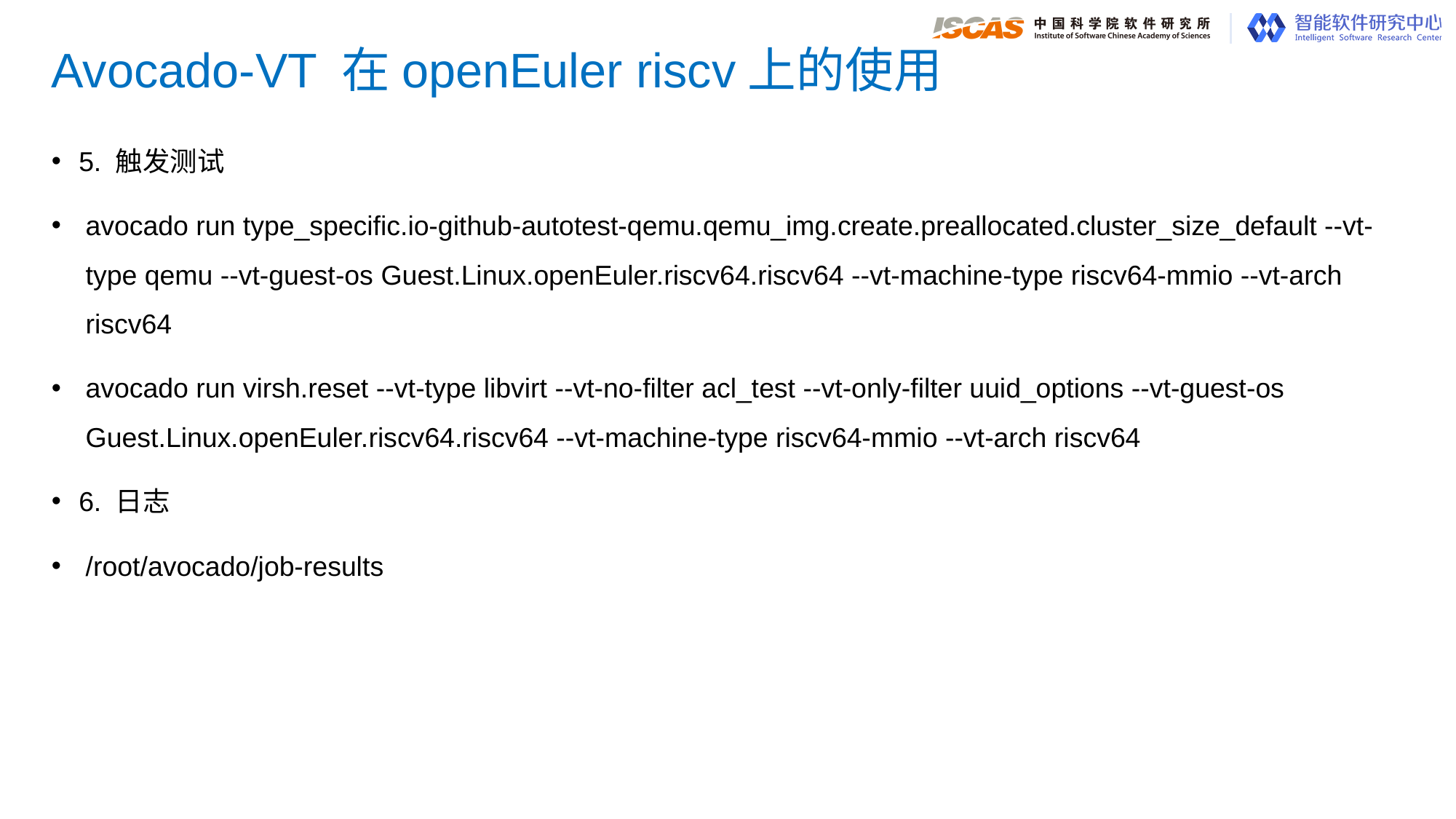

# Avocado-VT 在openEuler riscv上的使用
5. 触发测试
avocado run type_specific.io-github-autotest-qemu.qemu_img.create.preallocated.cluster_size_default --vt-type qemu --vt-guest-os Guest.Linux.openEuler.riscv64.riscv64 --vt-machine-type riscv64-mmio --vt-arch riscv64
avocado run virsh.reset --vt-type libvirt --vt-no-filter acl_test --vt-only-filter uuid_options --vt-guest-os Guest.Linux.openEuler.riscv64.riscv64 --vt-machine-type riscv64-mmio --vt-arch riscv64
6. 日志
/root/avocado/job-results